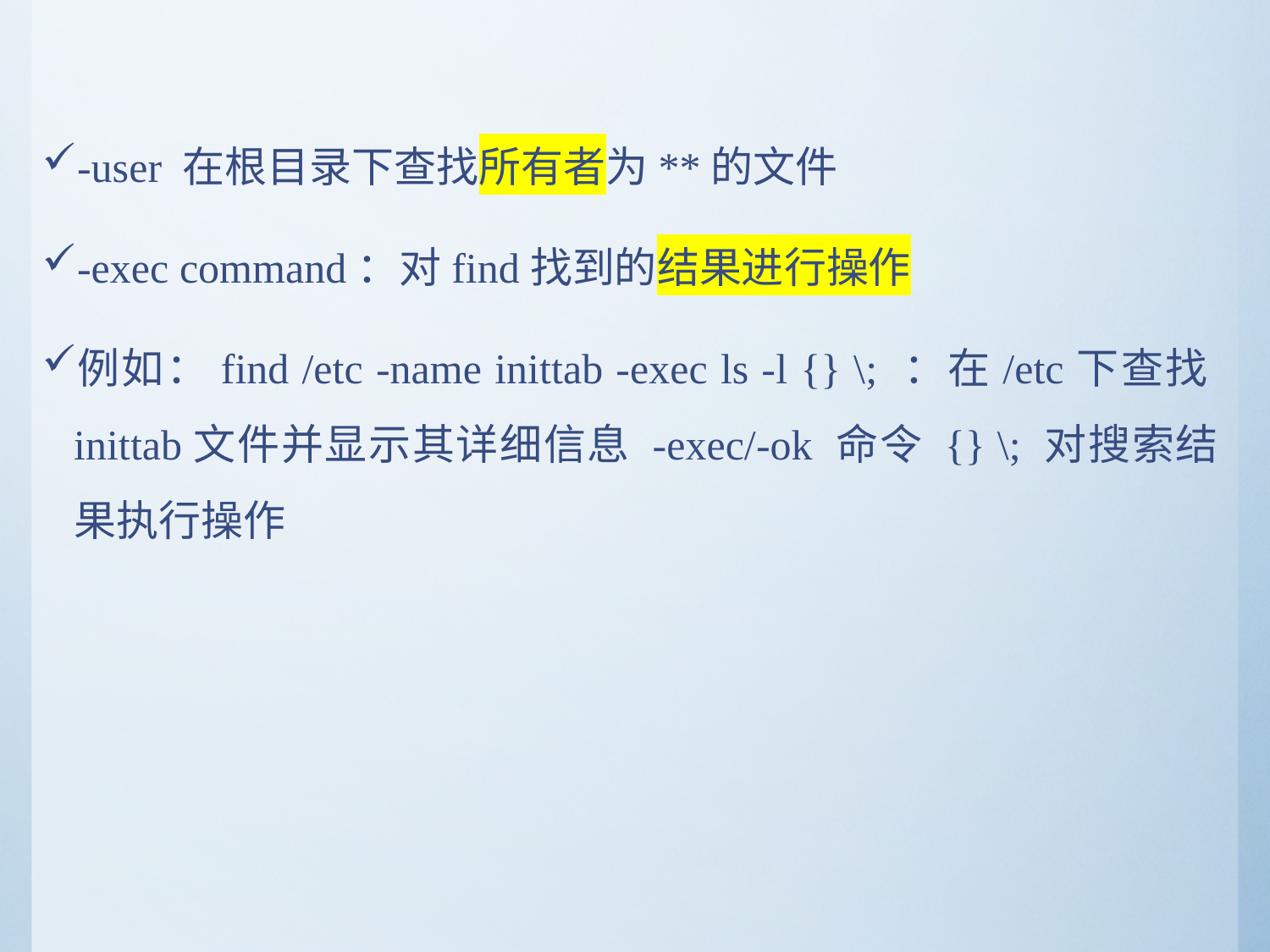

-user 在根目录下查找所有者为**的文件
-exec command：对find找到的结果进行操作
例如：find /etc -name inittab -exec ls -l {} \; ：在/etc下查找inittab文件并显示其详细信息 -exec/-ok 命令 {} \; 对搜索结果执行操作